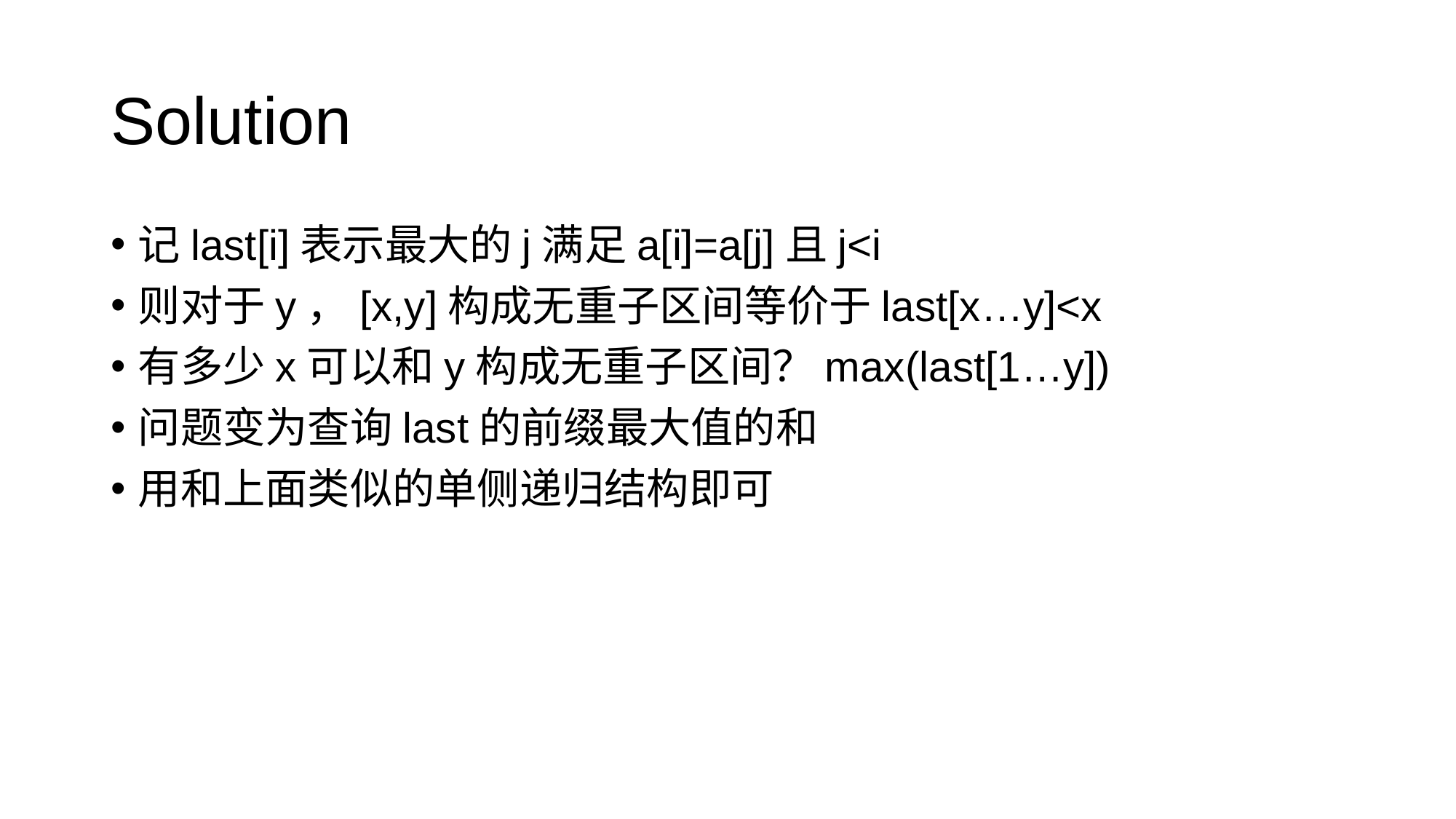

# Solution
记last[i]表示最大的j满足a[i]=a[j]且j<i
则对于y，[x,y]构成无重子区间等价于last[x…y]<x
有多少x可以和y构成无重子区间？max(last[1…y])
问题变为查询last的前缀最大值的和
用和上面类似的单侧递归结构即可